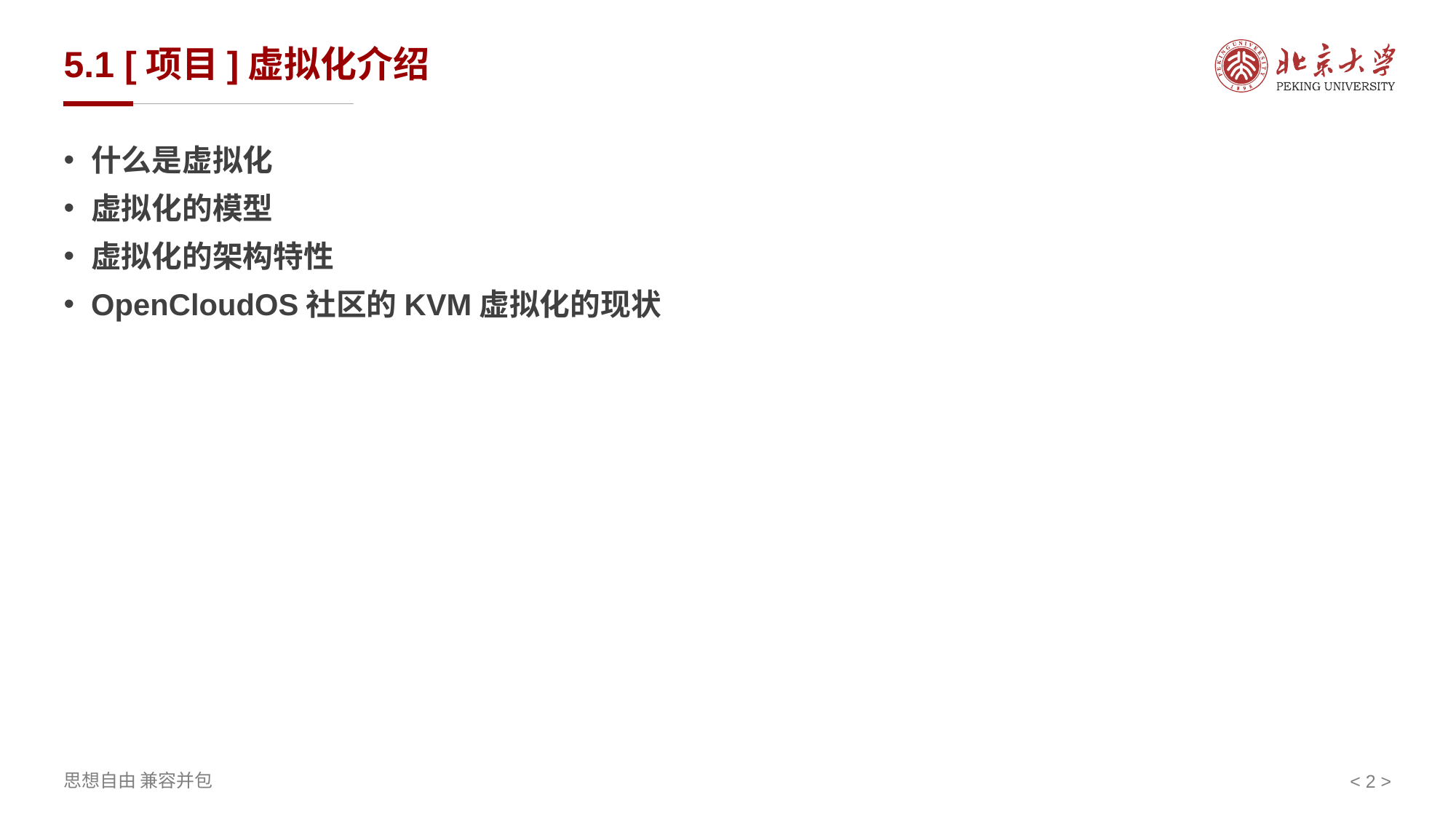

# 5.1 [项目]虚拟化介绍
什么是虚拟化
虚拟化的模型
虚拟化的架构特性
OpenCloudOS社区的KVM虚拟化的现状

< 2 >